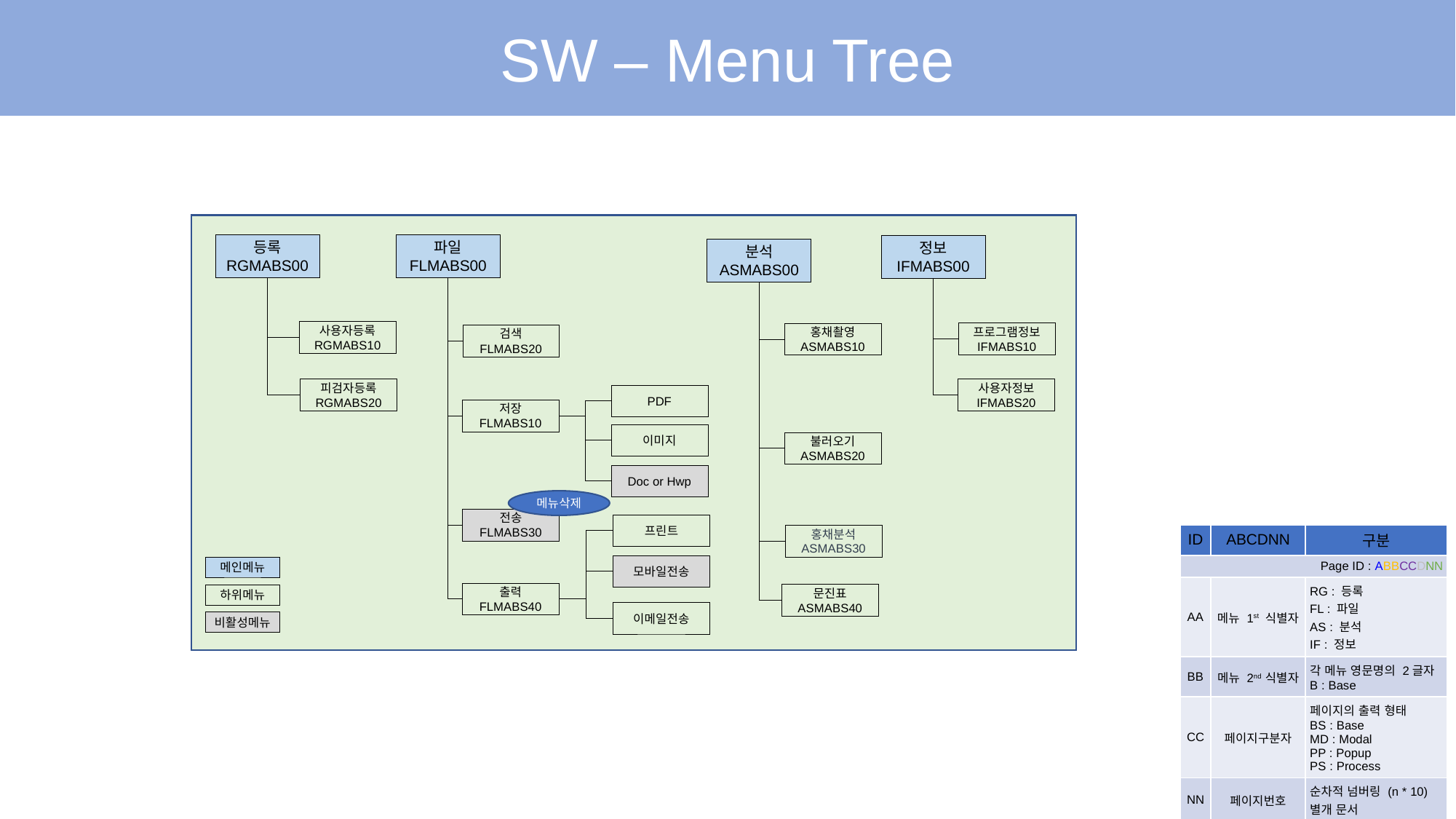

SW – Menu Tree

등록
RGMABS00
파일
FLMABS00
정보
IFMABS00
분석
ASMABS00
사용자등록
RGMABS10
프로그램정보
IFMABS10
홍채촬영
ASMABS10
검색
FLMABS20
피검자등록
RGMABS20
사용자정보
IFMABS20
PDF
저장
FLMABS10
이미지
불러오기
ASMABS20
Doc or Hwp
메뉴삭제
전송
FLMABS30
프린트
홍채분석
ASMABS30
모바일전송
메인메뉴
출력
FLMABS40
문진표
ASMABS40
하위메뉴
이메일전송
비활성메뉴
| ID | ABCDNN | 구분 |
| --- | --- | --- |
| Page ID : ABBCCDNN |  |  |
| AA | 메뉴 1st 식별자 | RG : 등록 FL : 파일 AS : 분석 IF : 정보 |
| BB | 메뉴 2nd 식별자 | 각 메뉴 영문명의 2글자 B : Base |
| CC | 페이지구분자 | 페이지의 출력 형태 BS : Base MD : Modal PP : Popup PS : Process |
| NN | 페이지번호 | 순차적 넘버링 (n \* 10) 별개 문서 |